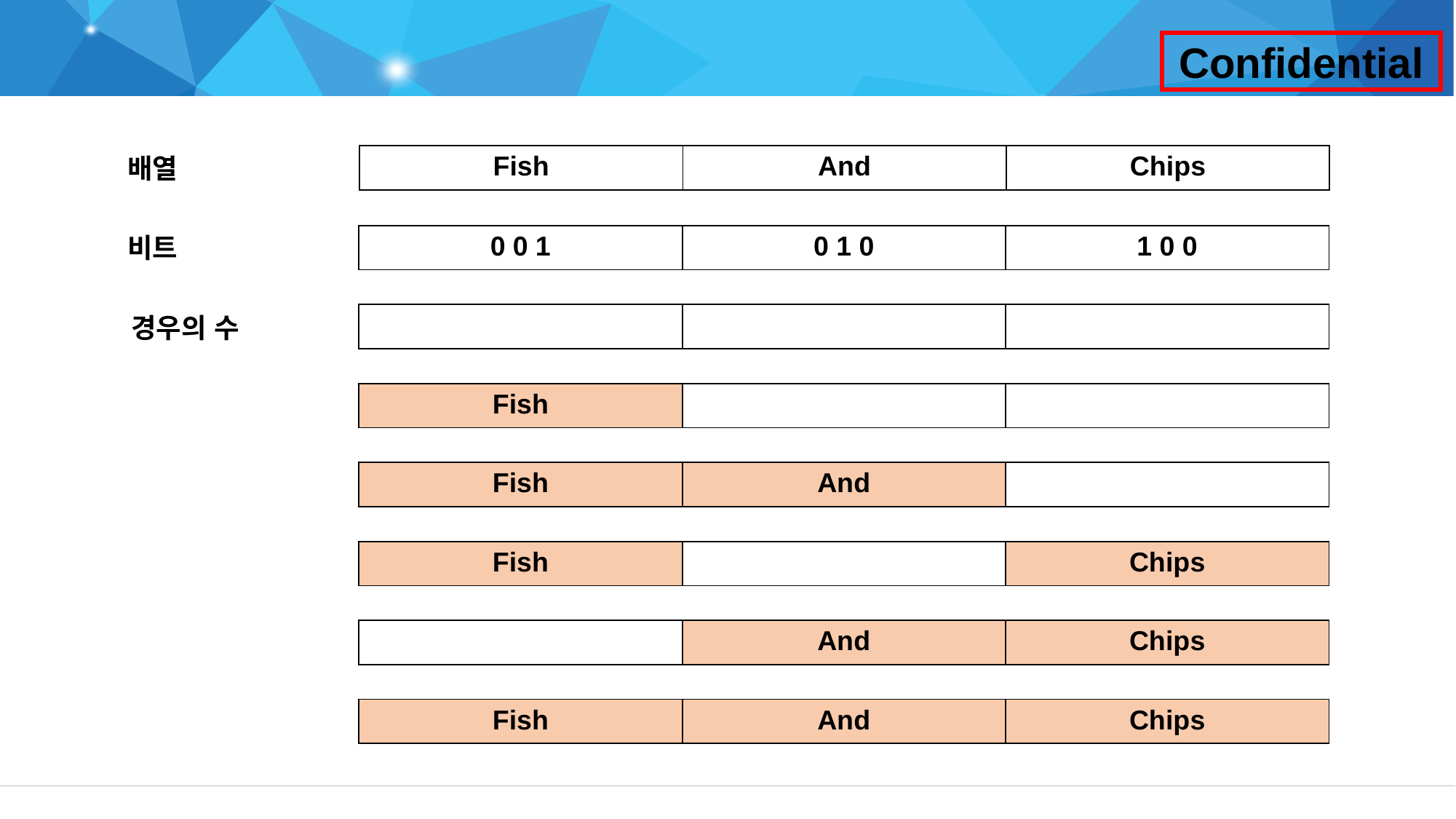

# 경우의 수
배열
| Fish | And | Chips |
| --- | --- | --- |
| 0 0 1 | 0 1 0 | 1 0 0 |
| --- | --- | --- |
비트
|  |  |  |
| --- | --- | --- |
경우의 수
| Fish |  |  |
| --- | --- | --- |
| Fish | And |  |
| --- | --- | --- |
| Fish |  | Chips |
| --- | --- | --- |
|  | And | Chips |
| --- | --- | --- |
| Fish | And | Chips |
| --- | --- | --- |